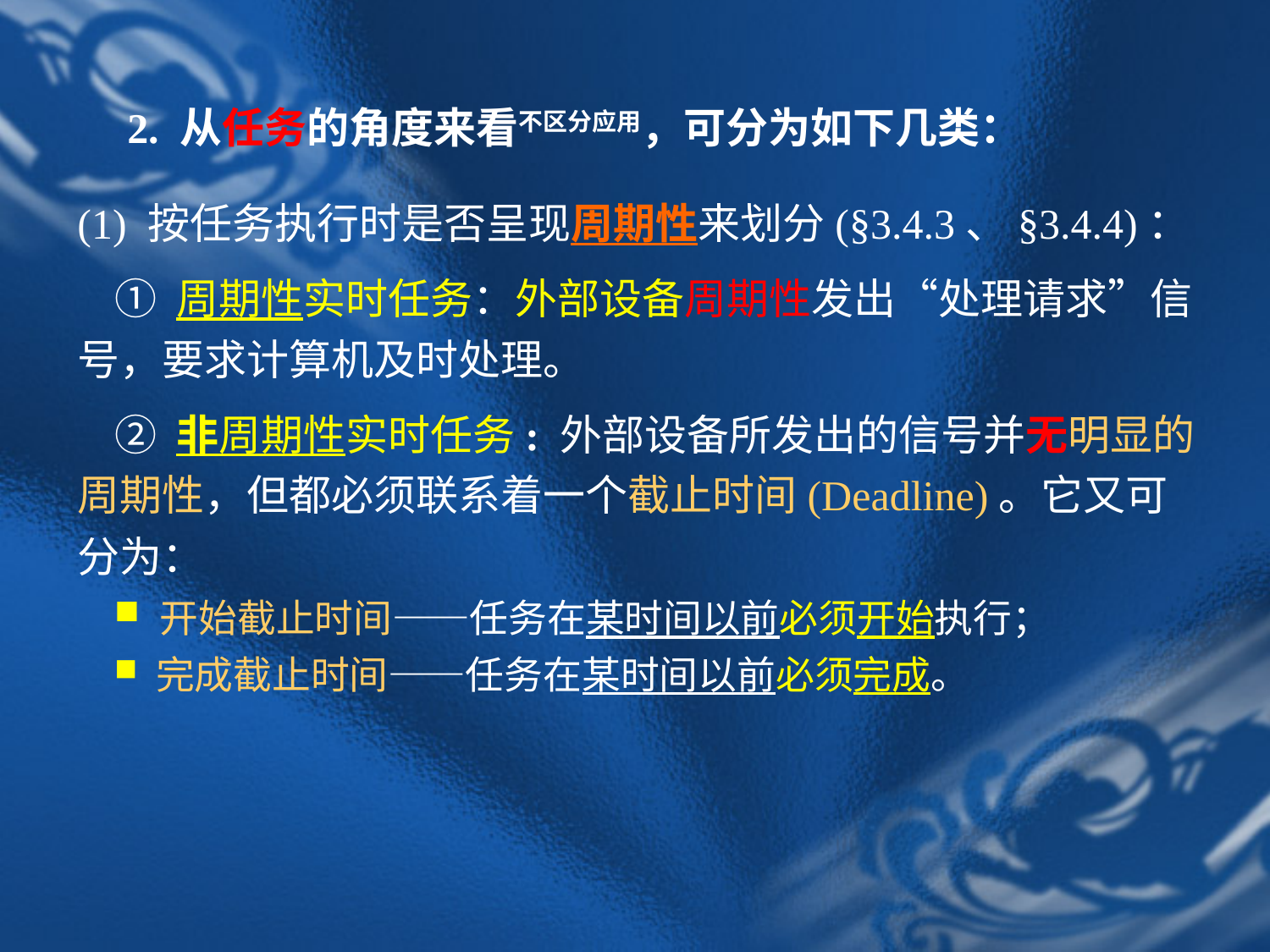

2. 从任务的角度来看不区分应用，可分为如下几类：
(1) 按任务执行时是否呈现周期性来划分(§3.4.3、§3.4.4)：
① 周期性实时任务：外部设备周期性发出“处理请求”信号，要求计算机及时处理。
② 非周期性实时任务: 外部设备所发出的信号并无明显的周期性，但都必须联系着一个截止时间(Deadline)。它又可分为：
 开始截止时间——任务在某时间以前必须开始执行；
 完成截止时间——任务在某时间以前必须完成。